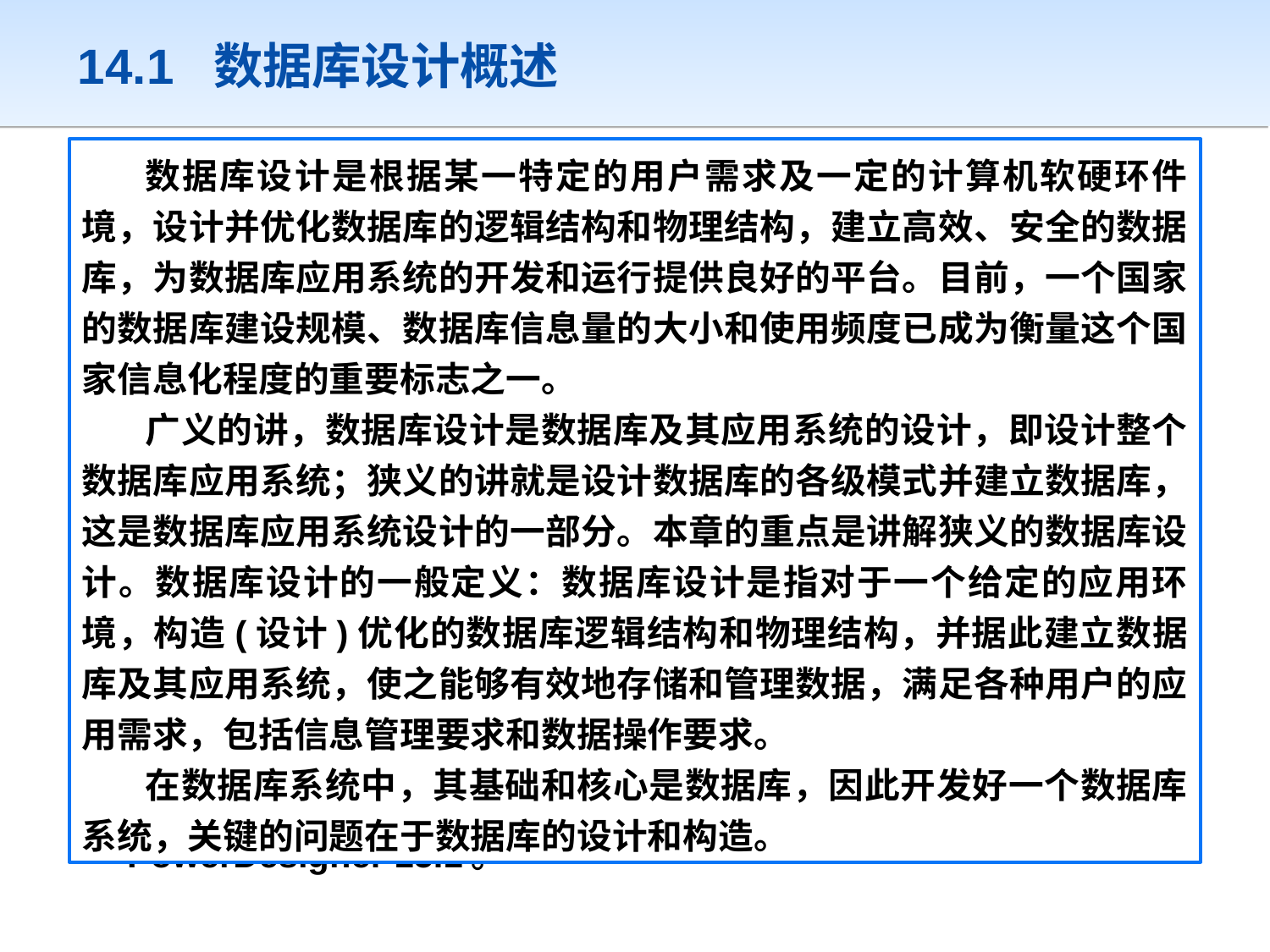

# 14.1  数据库设计概述
数据库设计是根据某一特定的用户需求及一定的计算机软硬环件境，设计并优化数据库的逻辑结构和物理结构，建立高效、安全的数据库，为数据库应用系统的开发和运行提供良好的平台。目前，一个国家的数据库建设规模、数据库信息量的大小和使用频度已成为衡量这个国家信息化程度的重要标志之一。
广义的讲，数据库设计是数据库及其应用系统的设计，即设计整个数据库应用系统；狭义的讲就是设计数据库的各级模式并建立数据库，这是数据库应用系统设计的一部分。本章的重点是讲解狭义的数据库设计。数据库设计的一般定义：数据库设计是指对于一个给定的应用环境，构造(设计)优化的数据库逻辑结构和物理结构，并据此建立数据库及其应用系统，使之能够有效地存储和管理数据，满足各种用户的应用需求，包括信息管理要求和数据操作要求。
在数据库系统中，其基础和核心是数据库，因此开发好一个数据库系统，关键的问题在于数据库的设计和构造。
	    PowerDesigner版本较多。2008年11月，Sybase PowerDesigner 15正式上市，它是一款企业级一体化的建模和设计解决方案，可快速、稳定地构建和简化业务流程。本章主要介绍PowerDesigner 15.1。